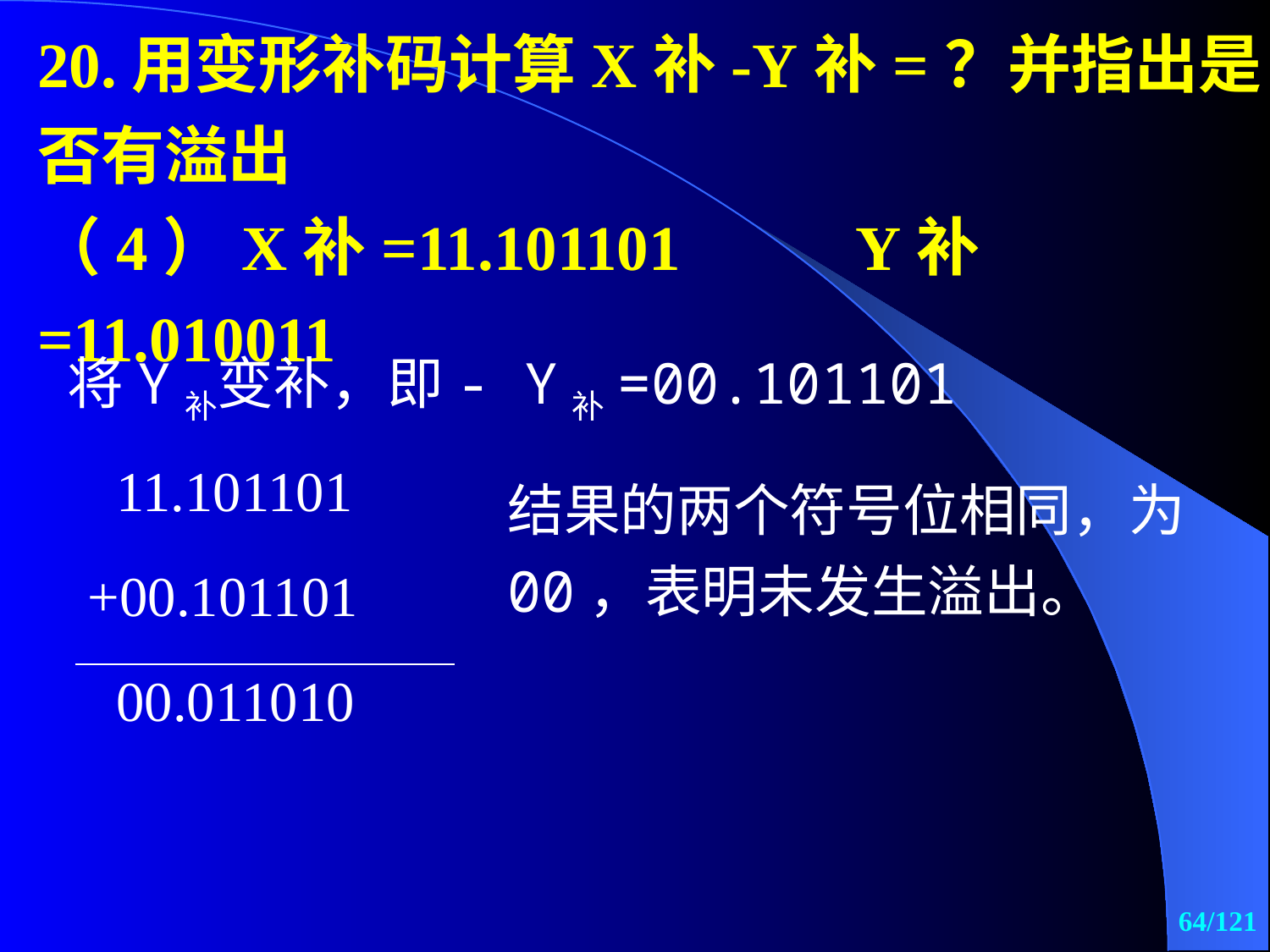

20.用变形补码计算X补-Y补=？并指出是否有溢出
（4）X补=11.101101           Y补=11.010011
将Y补变补，即- Y补=00.101101
| 11.101101 |
| --- |
| +00.101101 |
| 00.011010 |
结果的两个符号位相同，为00，表明未发生溢出。
64/121